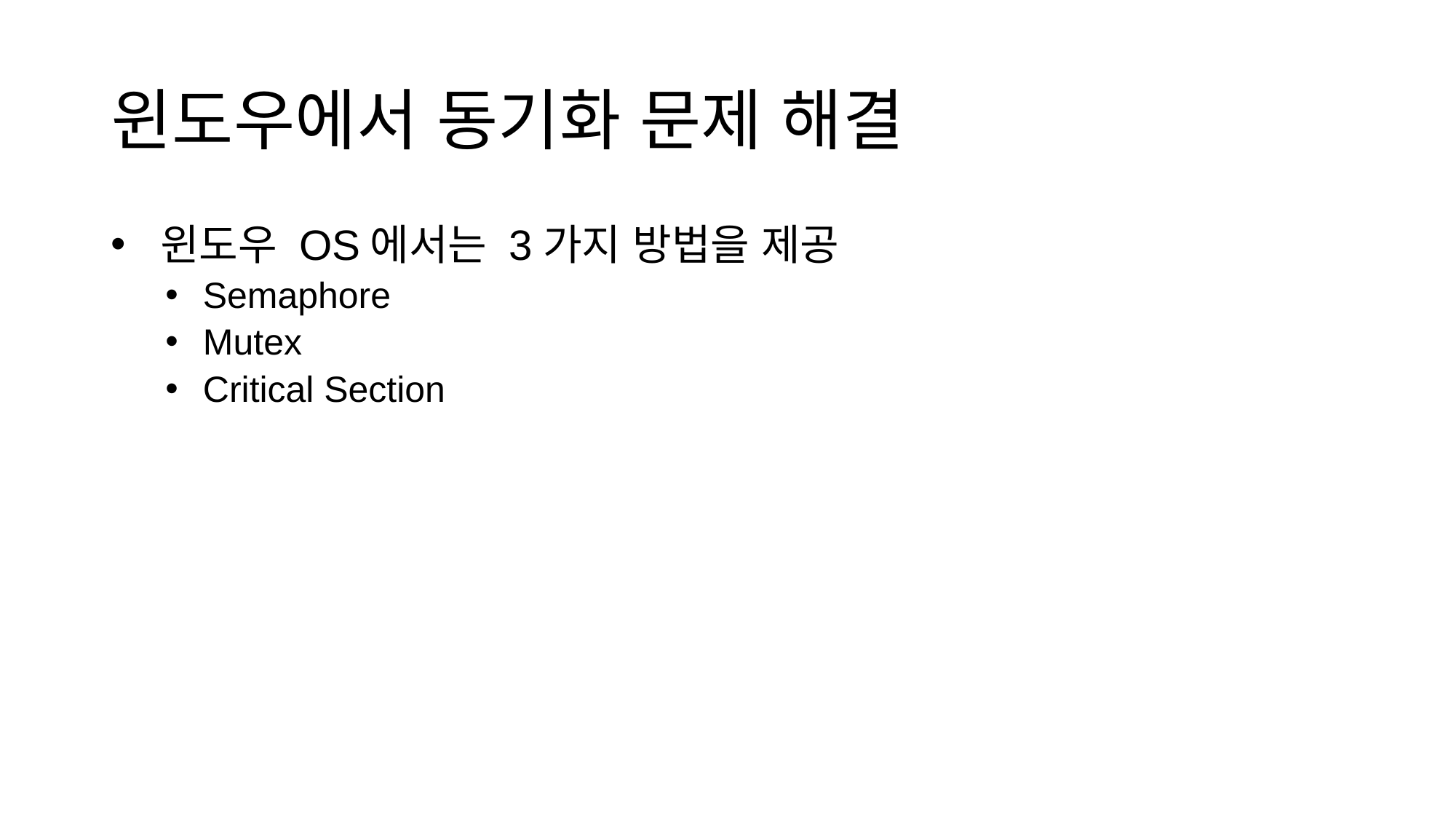

# 윈도우에서 동기화 문제 해결
 윈도우 OS에서는 3가지 방법을 제공
 Semaphore
 Mutex
 Critical Section